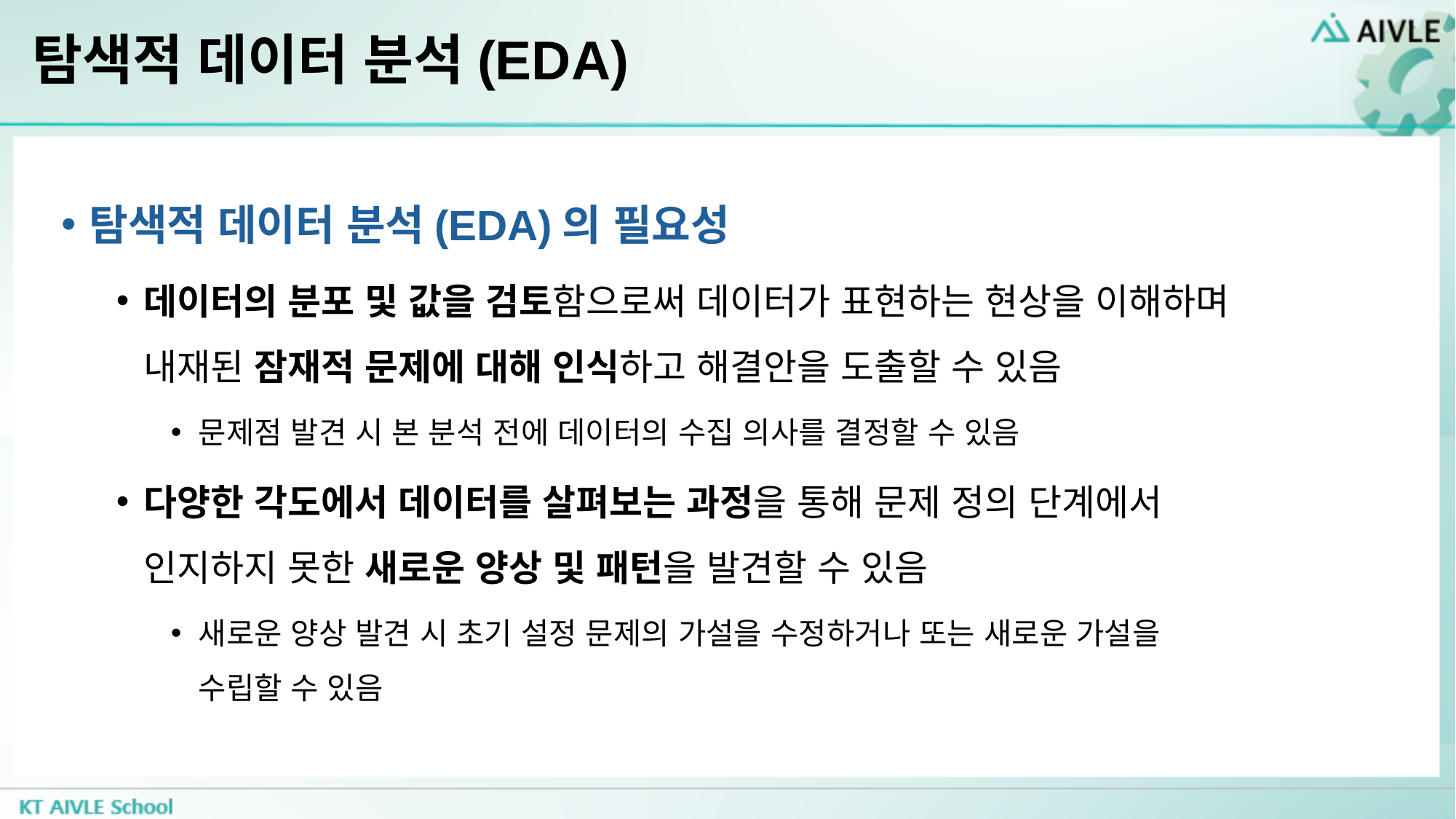

# 탐색적 데이터 분석(EDA)
탐색적 데이터 분석(EDA)의 필요성
데이터의 분포 및 값을 검토함으로써 데이터가 표현하는 현상을 이해하며
내재된 잠재적 문제에 대해 인식하고 해결안을 도출할 수 있음
문제점 발견 시 본 분석 전에 데이터의 수집 의사를 결정할 수 있음
다양한 각도에서 데이터를 살펴보는 과정을 통해 문제 정의 단계에서
인지하지 못한 새로운 양상 및 패턴을 발견할 수 있음
새로운 양상 발견 시 초기 설정 문제의 가설을 수정하거나 또는 새로운 가설을
수립할 수 있음